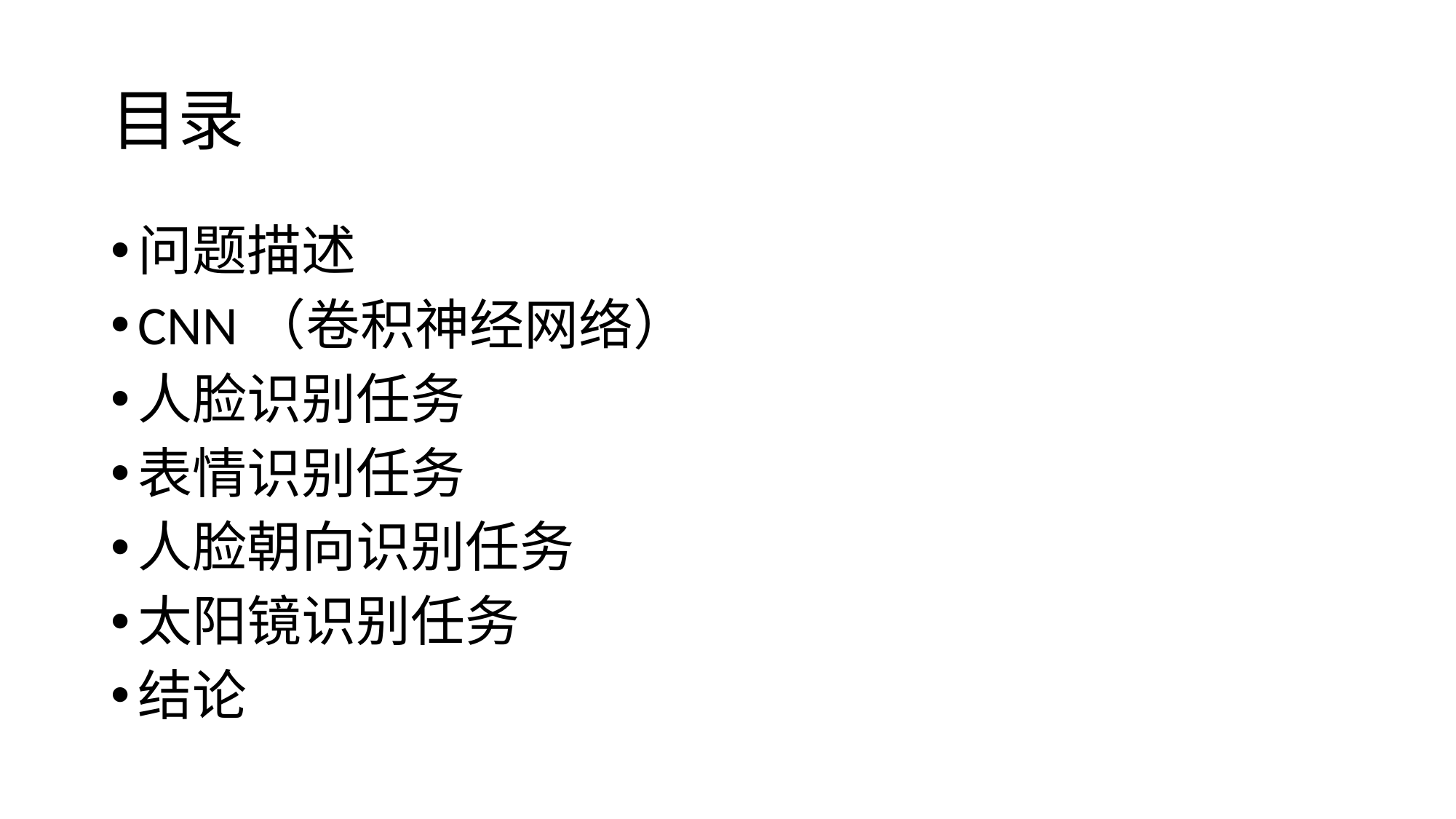

# 目录
问题描述
CNN（卷积神经网络）
人脸识别任务
表情识别任务
人脸朝向识别任务
太阳镜识别任务
结论